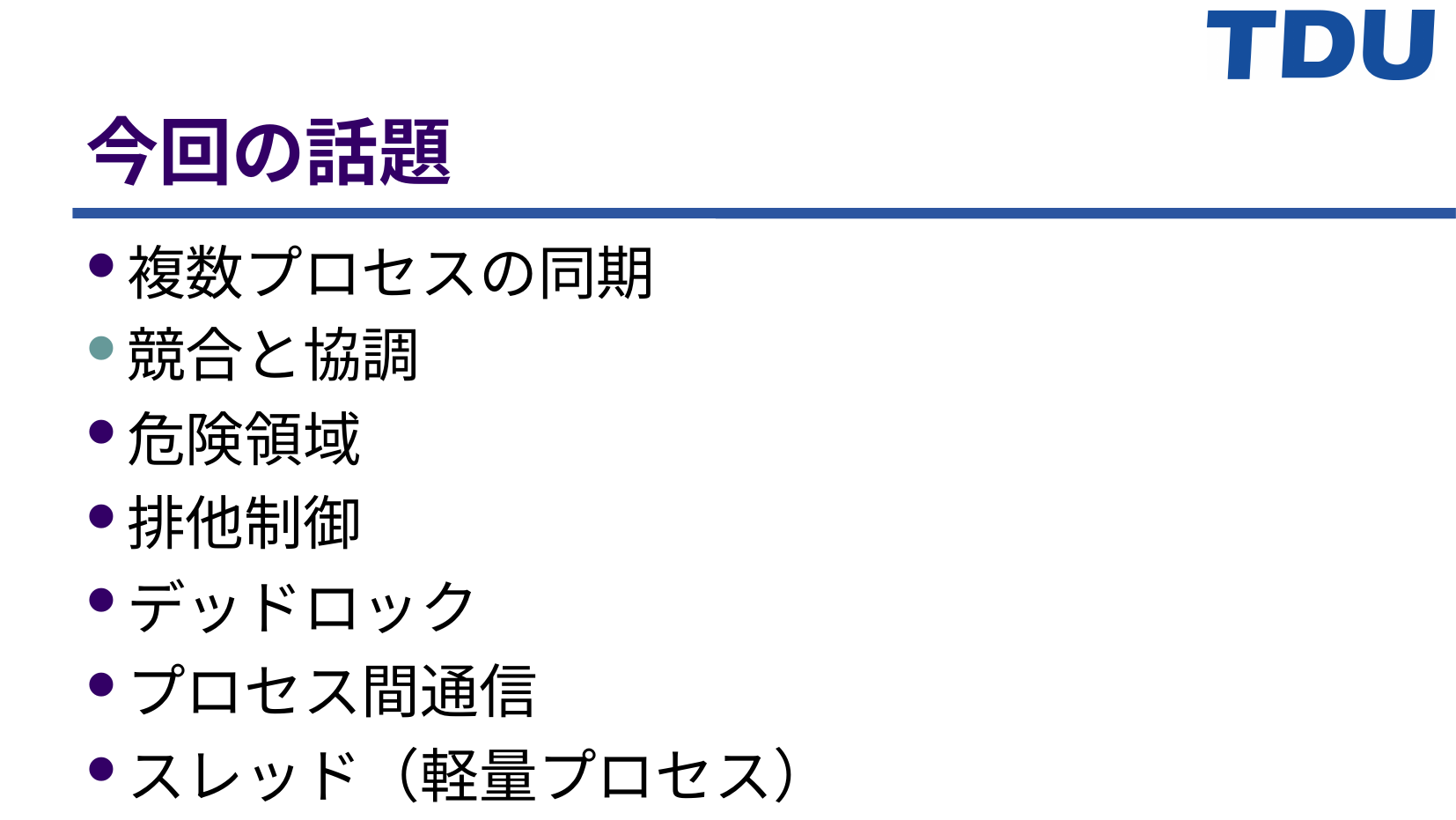

今回の話題
複数プロセスの同期
競合と協調
危険領域
排他制御
デッドロック
プロセス間通信
スレッド（軽量プロセス）